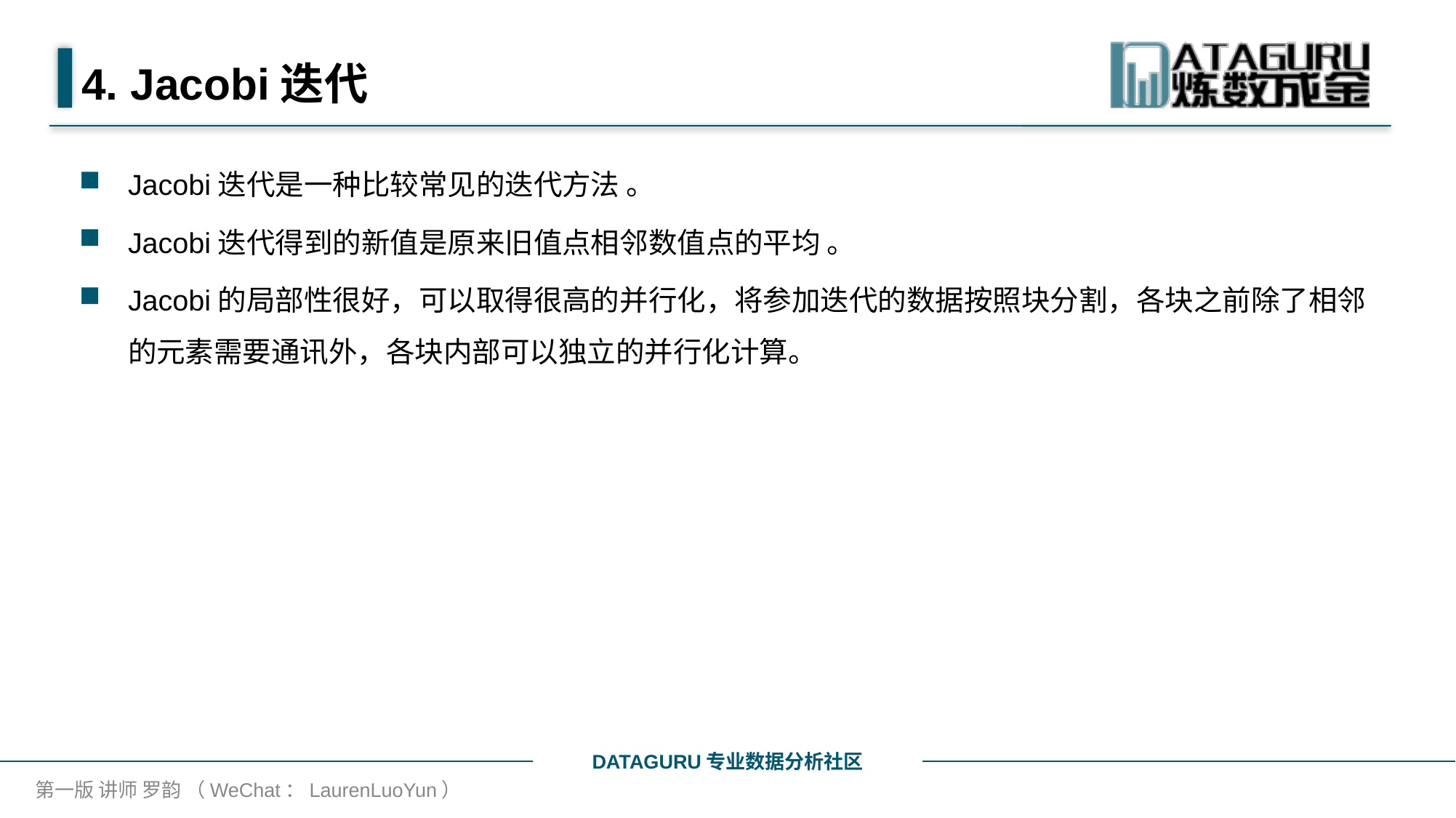

# 4. Jacobi迭代
Jacobi迭代是一种比较常见的迭代方法 。
Jacobi迭代得到的新值是原来旧值点相邻数值点的平均 。
Jacobi的局部性很好，可以取得很高的并行化，将参加迭代的数据按照块分割，各块之前除了相邻的元素需要通讯外，各块内部可以独立的并行化计算。